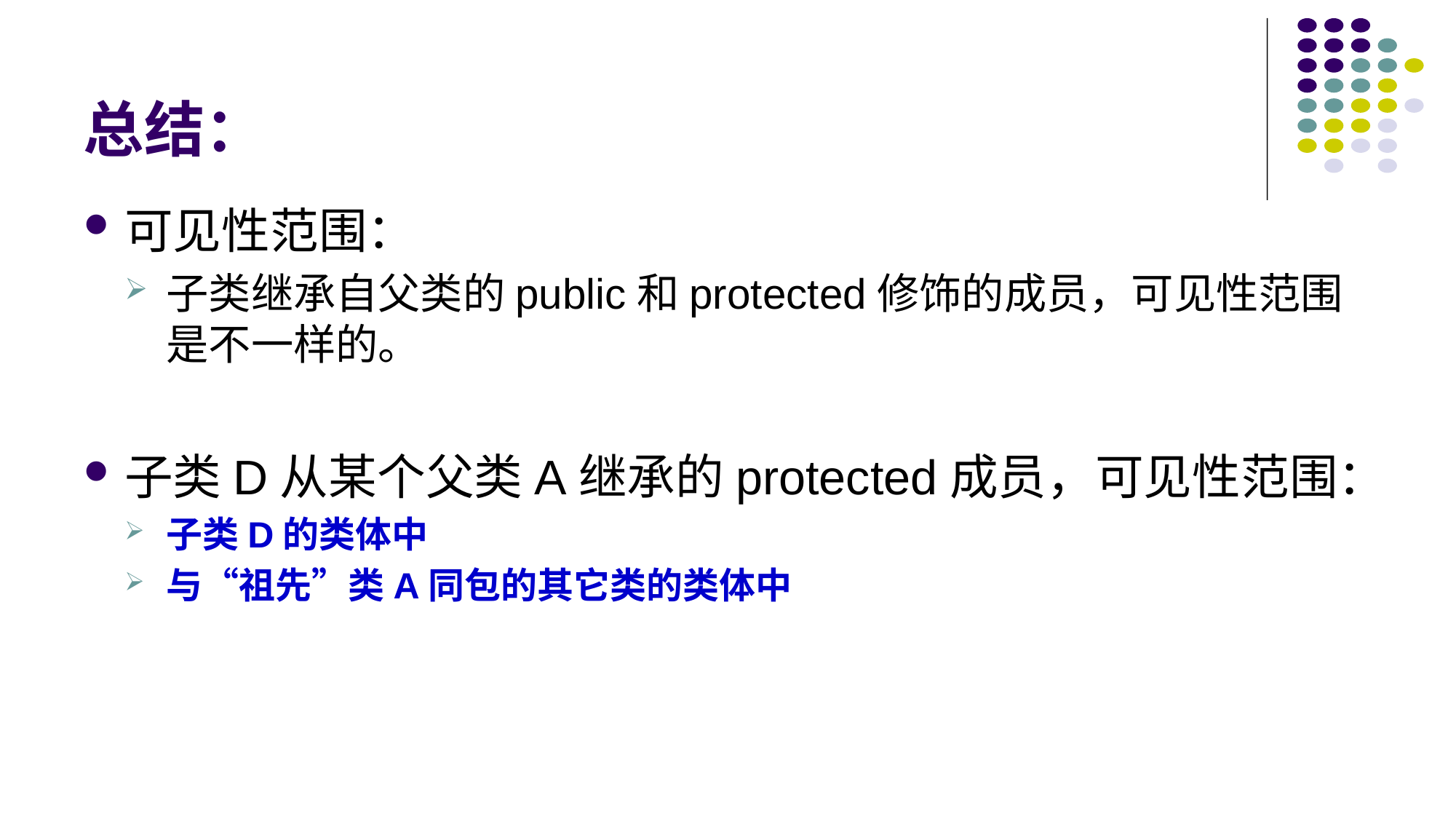

# 总结：
可见性范围：
子类继承自父类的public和protected修饰的成员，可见性范围是不一样的。

子类D从某个父类A继承的protected成员，可见性范围：
子类D的类体中
与“祖先”类A同包的其它类的类体中

22